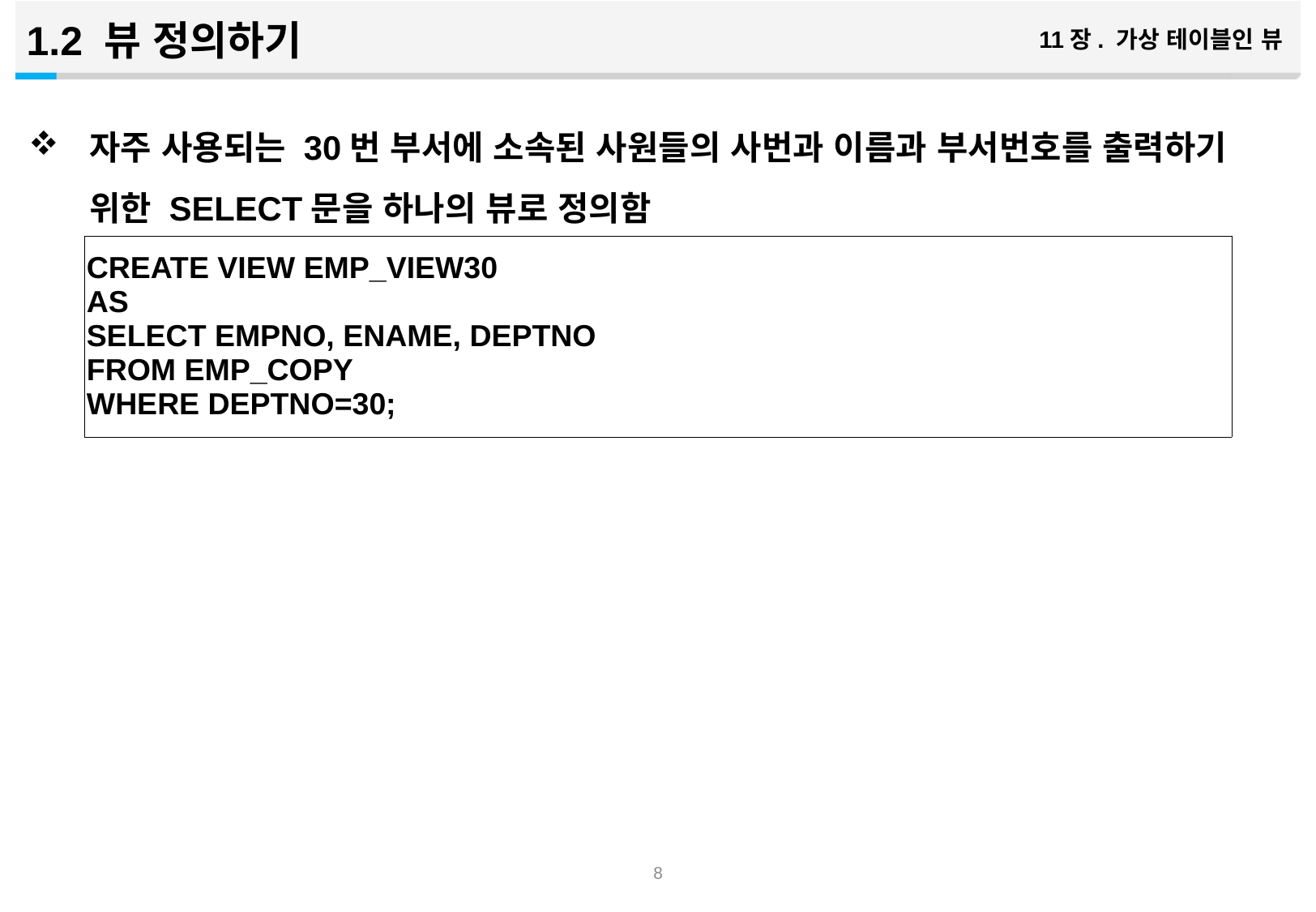

1.2 뷰 정의하기
11장. 가상 테이블인 뷰
자주 사용되는 30번 부서에 소속된 사원들의 사번과 이름과 부서번호를 출력하기 위한 SELECT문을 하나의 뷰로 정의함

| CREATE VIEW EMP\_VIEW30 AS SELECT EMPNO, ENAME, DEPTNO FROM EMP\_COPY WHERE DEPTNO=30; |
| --- |
8